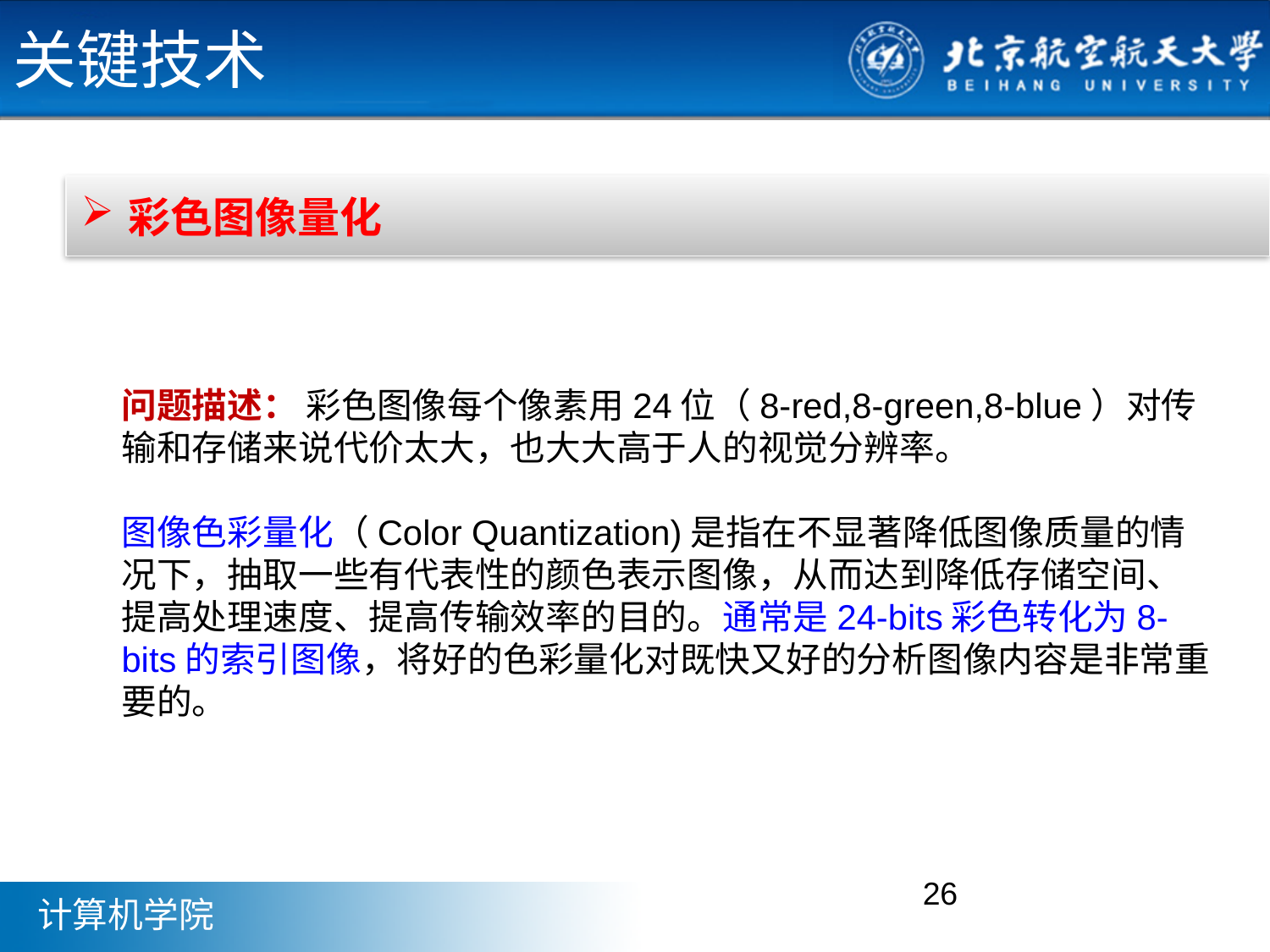

# 关键技术

彩色图像量化
问题描述： 彩色图像每个像素用24位（8-red,8-green,8-blue）对传输和存储来说代价太大，也大大高于人的视觉分辨率。

图像色彩量化（Color Quantization)是指在不显著降低图像质量的情况下，抽取一些有代表性的颜色表示图像，从而达到降低存储空间、提高处理速度、提高传输效率的目的。通常是24-bits彩色转化为8-bits的索引图像，将好的色彩量化对既快又好的分析图像内容是非常重要的。
26